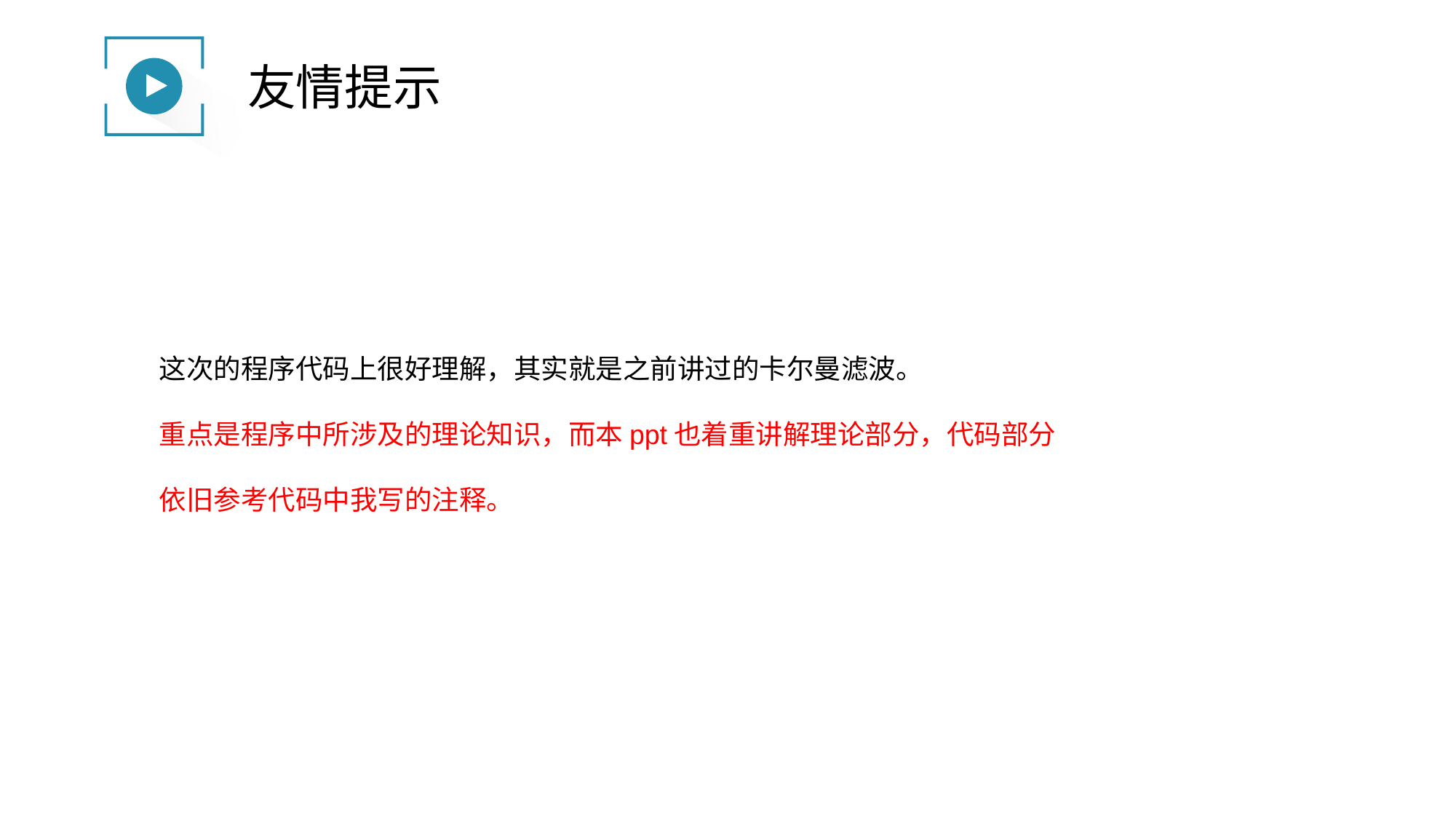

友情提示
这次的程序代码上很好理解，其实就是之前讲过的卡尔曼滤波。

重点是程序中所涉及的理论知识，而本ppt也着重讲解理论部分，代码部分

依旧参考代码中我写的注释。
标题文字添加
标题文字添加
标题文字添加